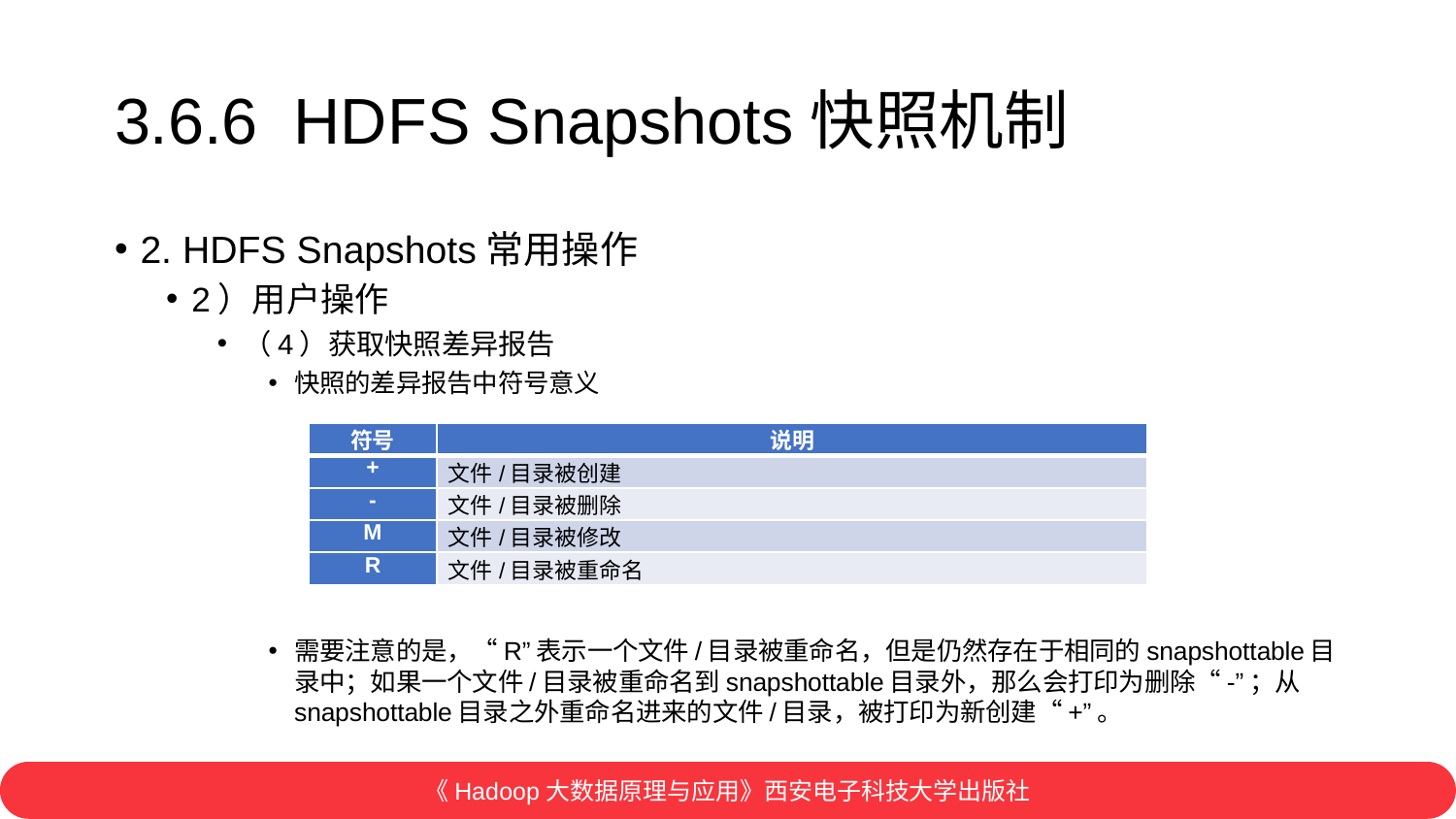

# 3.6.6  HDFS Snapshots快照机制
2. HDFS Snapshots常用操作
2）用户操作
（4）获取快照差异报告
快照的差异报告中符号意义

需要注意的是，“R”表示一个文件/目录被重命名，但是仍然存在于相同的snapshottable目录中；如果一个文件/目录被重命名到snapshottable目录外，那么会打印为删除“-”；从snapshottable目录之外重命名进来的文件/目录，被打印为新创建“+”。
| 符号 | 说明 |
| --- | --- |
| + | 文件/目录被创建 |
| - | 文件/目录被删除 |
| M | 文件/目录被修改 |
| R | 文件/目录被重命名 |